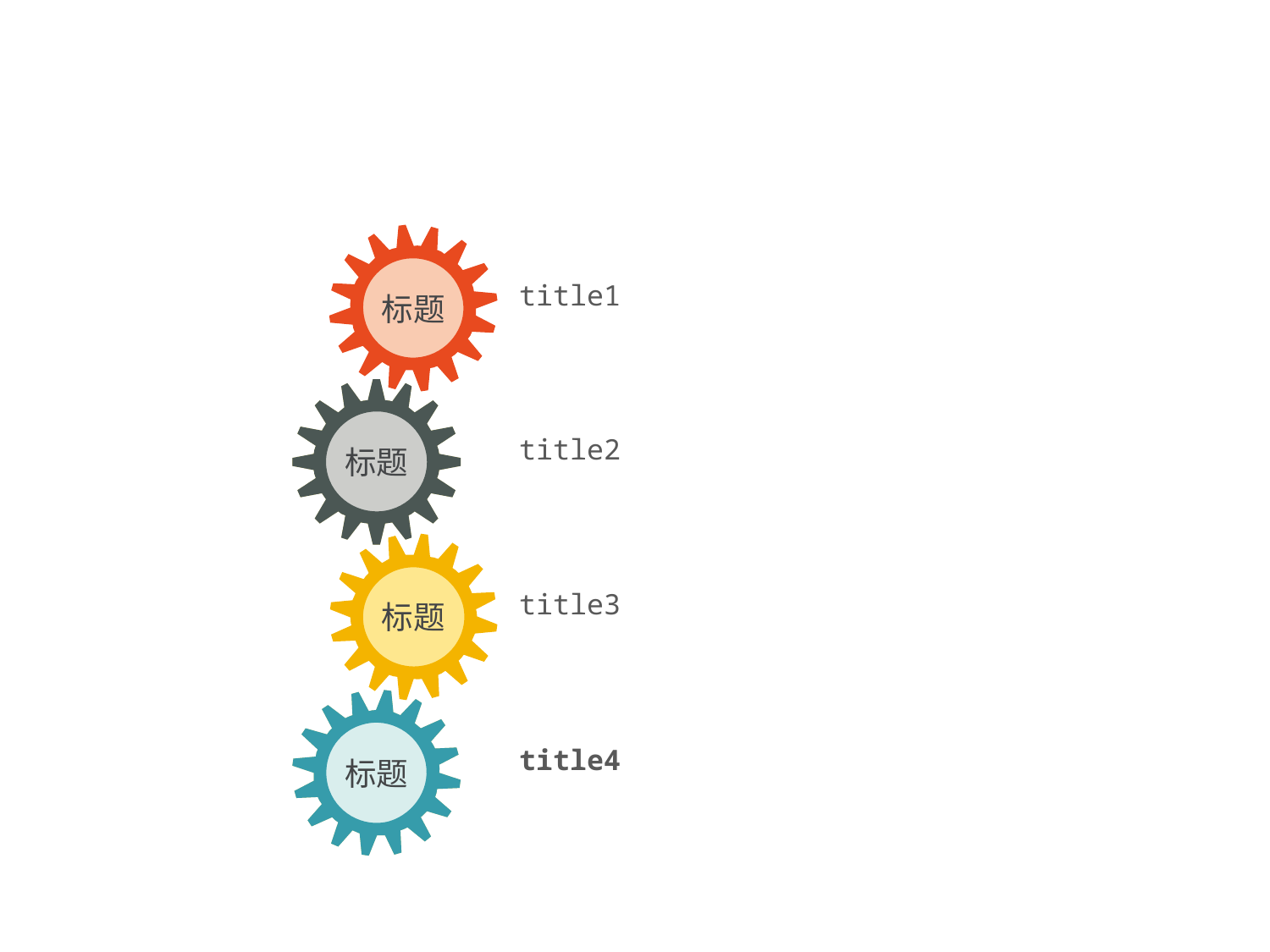

标题
title1

标题
title2

标题
title3

标题
title4